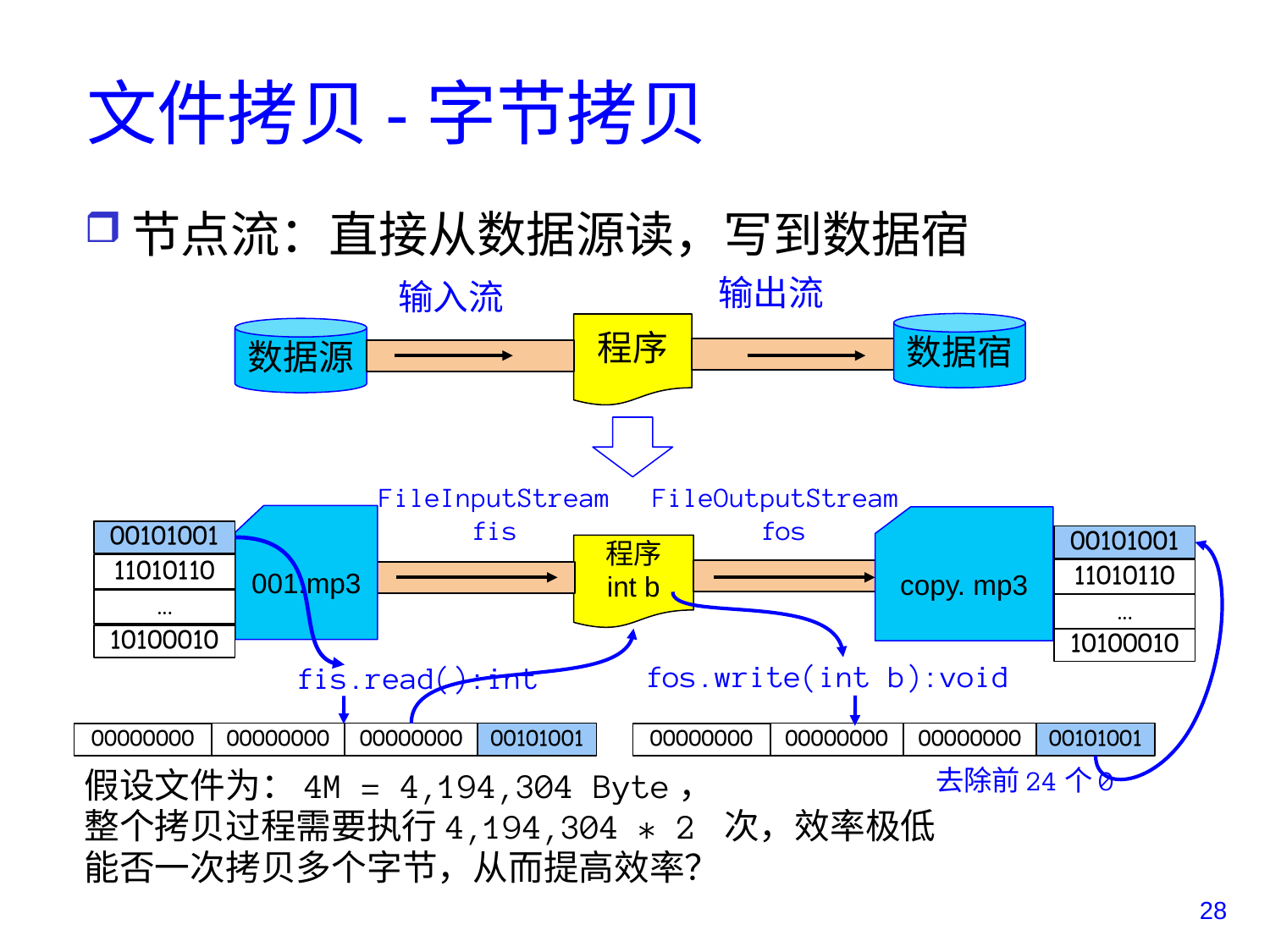

# 文件拷贝-字节拷贝
节点流：直接从数据源读，写到数据宿
输出流
输入流
数据宿
程序
数据源

FileInputStream
fis
FileOutputStream
       fos
001.mp3
copy. mp3
00101001
00101001
程序
int b
11010110
11010110

…
…
10100010
10100010
fos.write(int b):void
fis.read():int
00000000
00000000
00101001
00000000
00000000
00000000
00101001
00000000
去除前24个0
假设文件为：4M = 4,194,304 Byte，
整个拷贝过程需要执行4,194,304 * 2 次，效率极低
能否一次拷贝多个字节，从而提高效率？
28